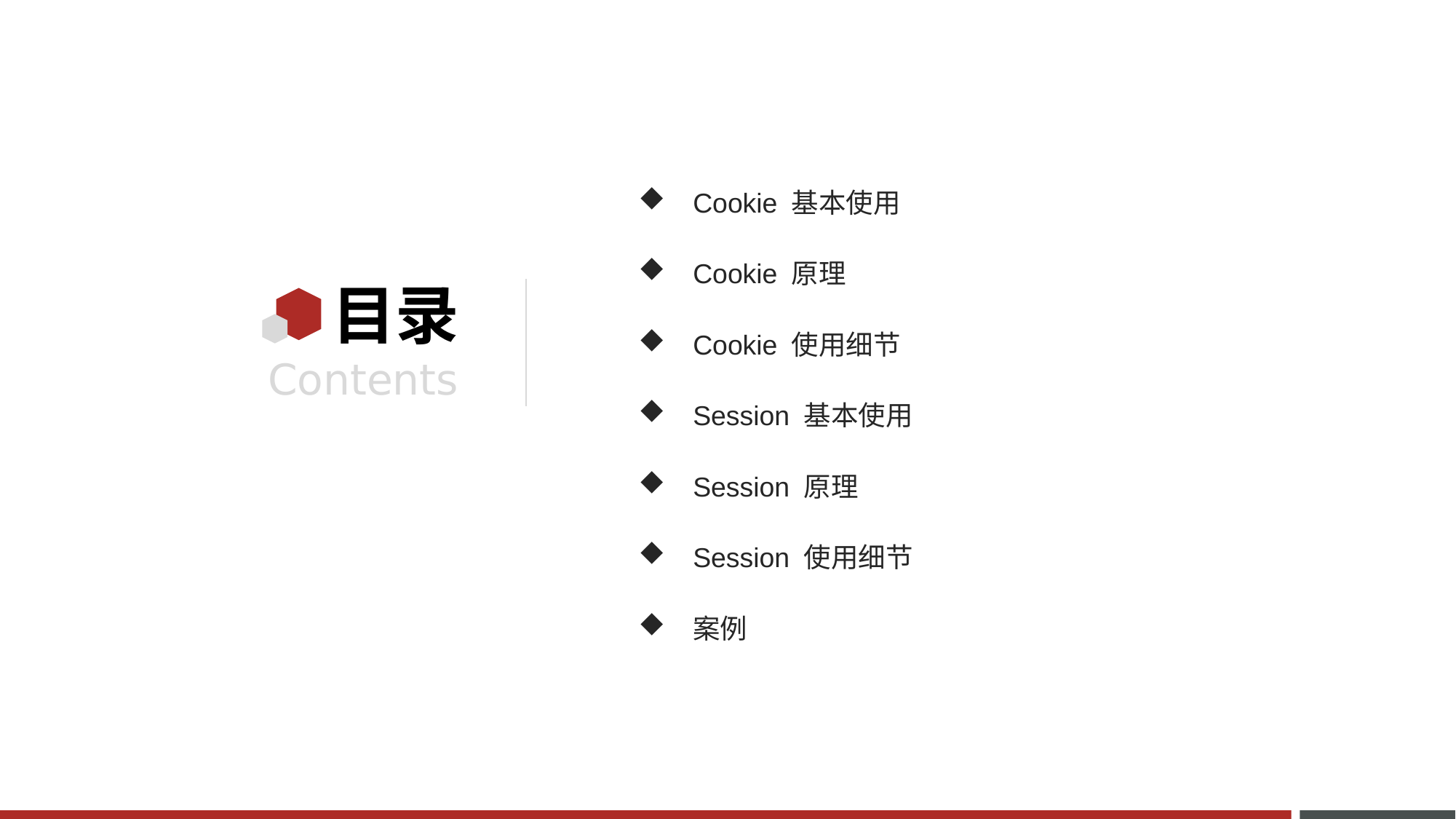

Cookie 基本使用
Cookie 原理
Cookie 使用细节
Session 基本使用
Session 原理
Session 使用细节
案例